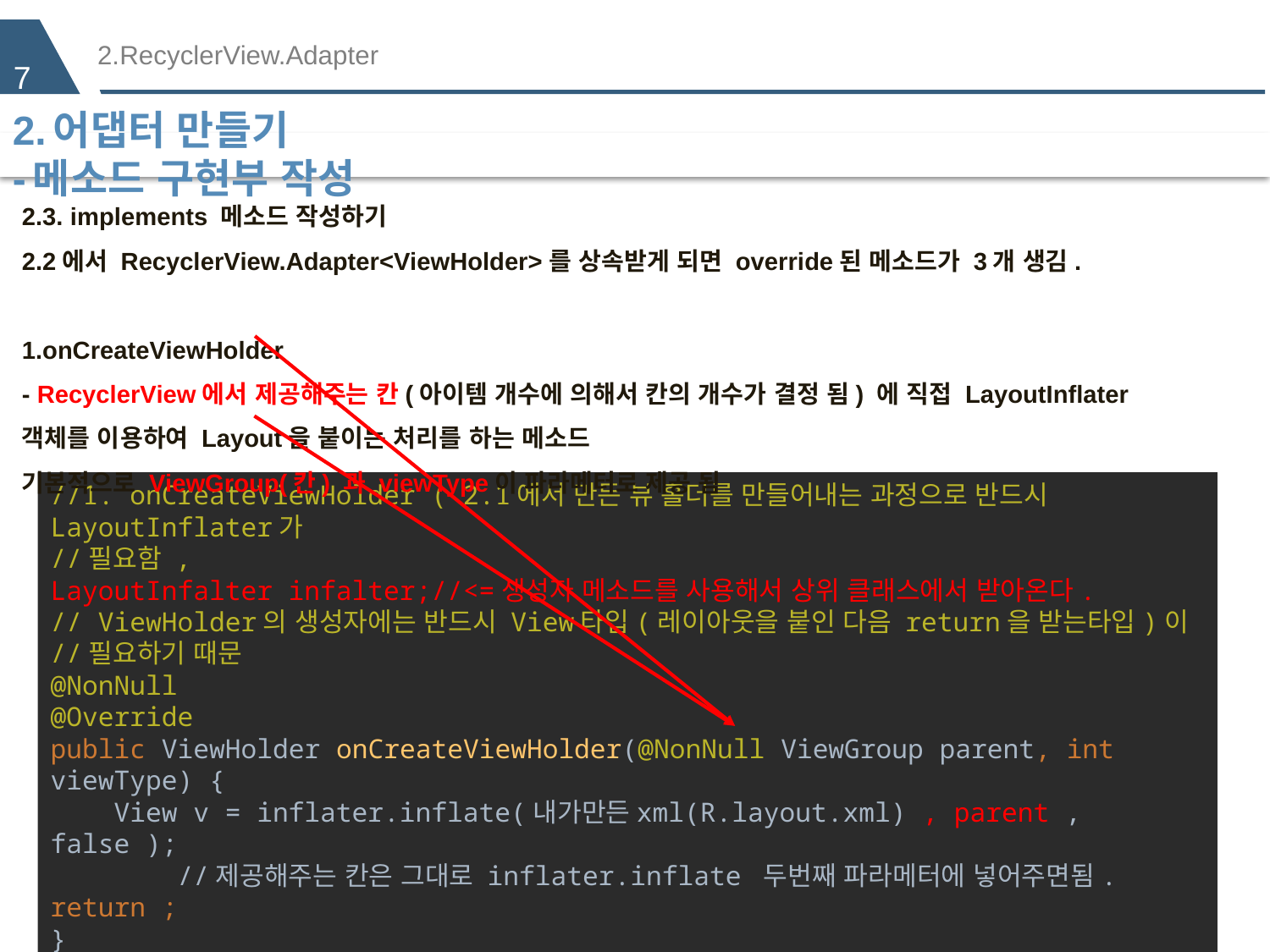

# 2.RecyclerView.Adapter
7
2.어댑터 만들기
-메소드 구현부 작성

2.3. implements 메소드 작성하기
2.2에서 RecyclerView.Adapter<ViewHolder>를 상속받게 되면 override된 메소드가 3개 생김.

1.onCreateViewHolder
- RecyclerView에서 제공해주는 칸(아이템 개수에 의해서 칸의 개수가 결정 됨) 에 직접 LayoutInflater객체를 이용하여 Layout을 붙이는 처리를 하는 메소드
기본적으로 ViewGroup(칸) 과 viewType이 파라메터로 제공 됨
//1. onCreateViewHolder ( 2.1에서 만든 뷰 홀더를 만들어내는 과정으로 반드시 LayoutInflater가
//필요함 ,
LayoutInfalter infalter;//<=생성자 메소드를 사용해서 상위 클래스에서 받아온다.
// ViewHolder의 생성자에는 반드시 View타입(레이아웃을 붙인 다음 return을 받는타입)이
//필요하기 때문
@NonNull
@Override
public ViewHolder onCreateViewHolder(@NonNull ViewGroup parent, int viewType) {
    View v = inflater.inflate(내가만든xml(R.layout.xml) , parent , false );
	//제공해주는 칸은 그대로 inflater.inflate 두번째 파라메터에 넣어주면됨.
return ;
}